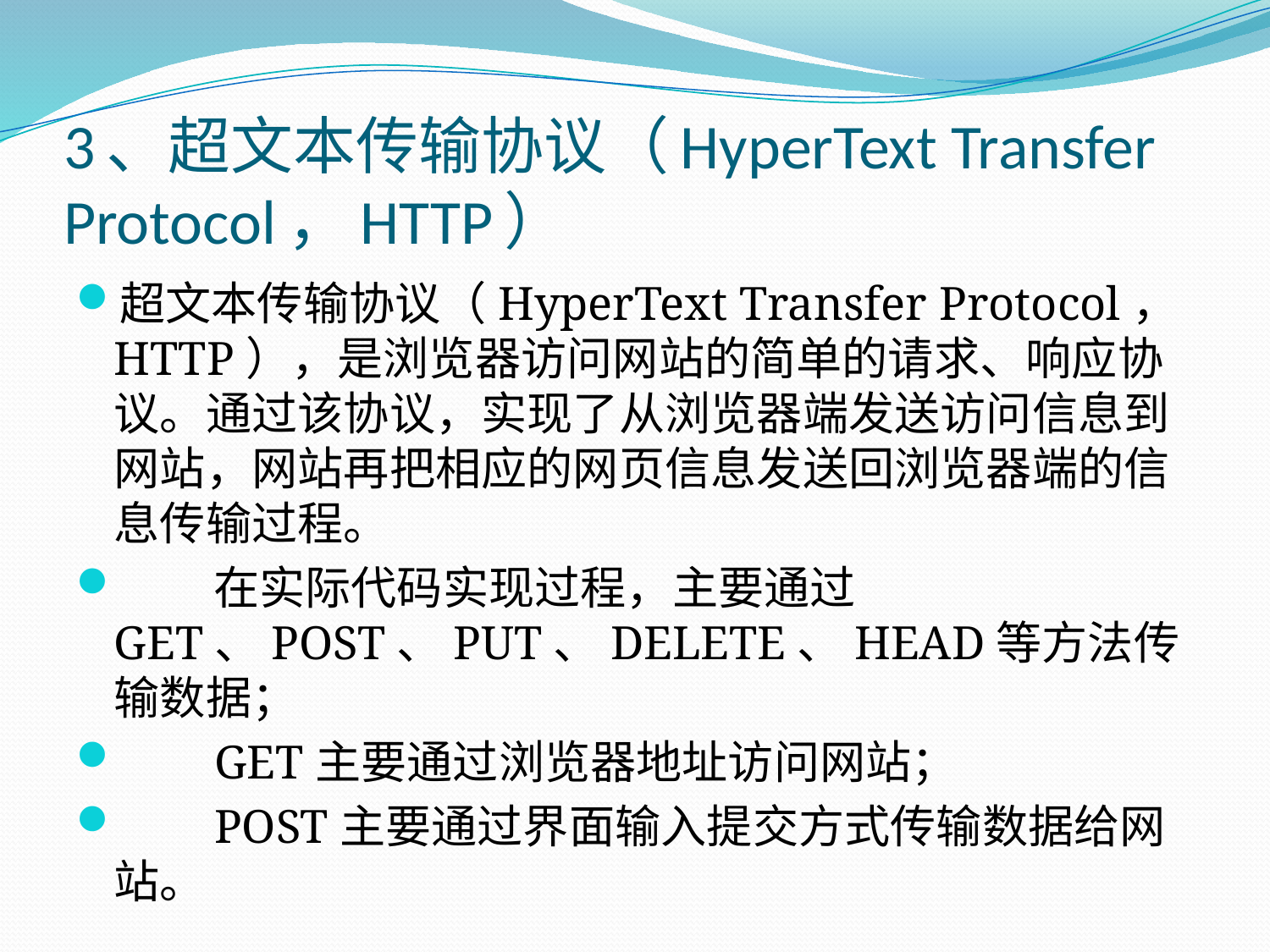

# 3、超文本传输协议（HyperText Transfer Protocol，HTTP）
超文本传输协议（HyperText Transfer Protocol，HTTP），是浏览器访问网站的简单的请求、响应协议。通过该协议，实现了从浏览器端发送访问信息到网站，网站再把相应的网页信息发送回浏览器端的信息传输过程。
        在实际代码实现过程，主要通过GET、POST、PUT、DELETE、HEAD等方法传输数据；
        GET主要通过浏览器地址访问网站；
        POST主要通过界面输入提交方式传输数据给网站。